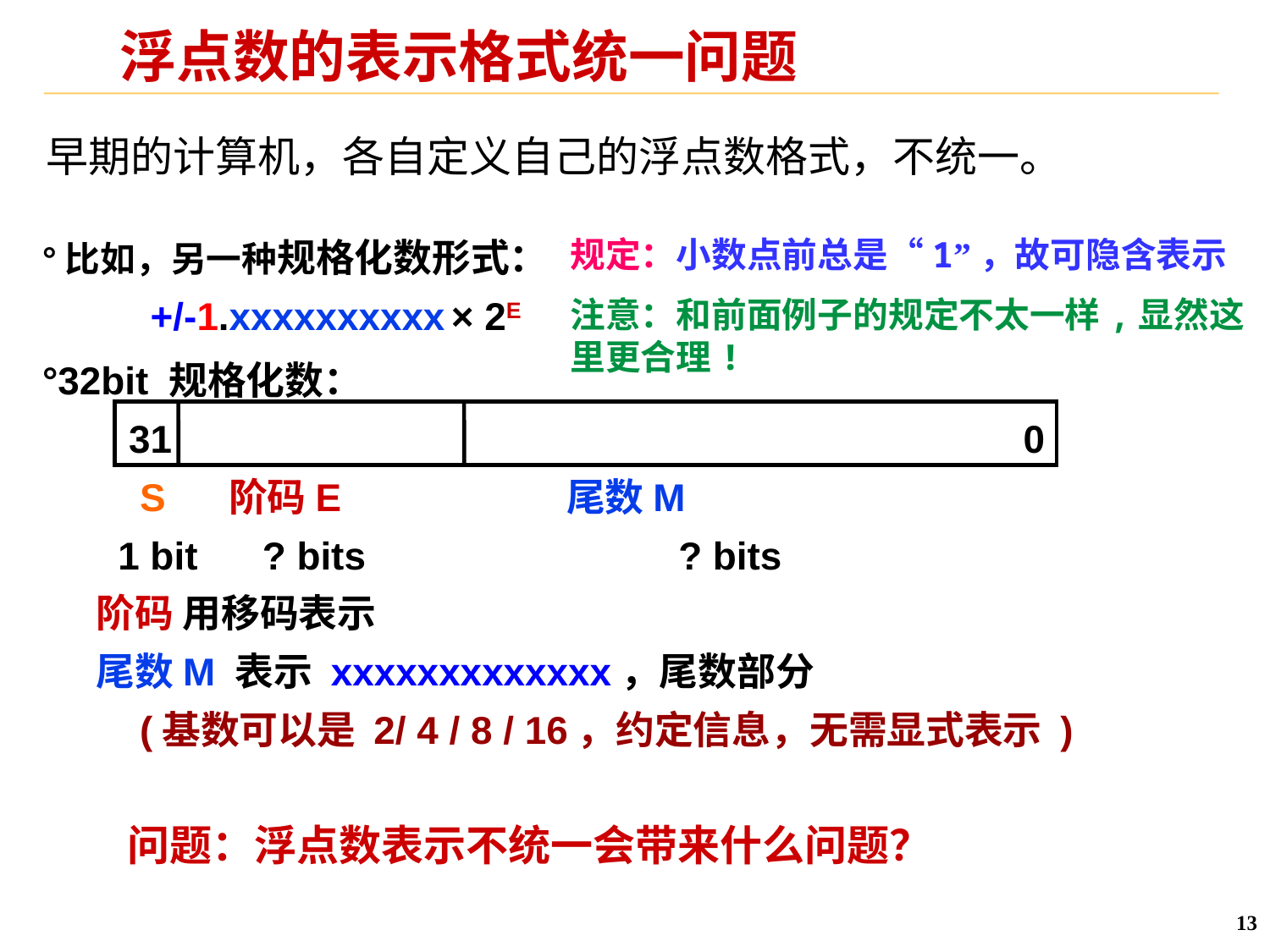

# 浮点数的表示格式统一问题
早期的计算机，各自定义自己的浮点数格式，不统一。
规定：小数点前总是“1”，故可隐含表示
注意：和前面例子的规定不太一样,显然这里更合理!
°比如，另一种规格化数形式：
          +/-1.xxxxxxxxxx × 2E
°32bit 规格化数：
        31                                                                               0
         S     阶码E                    尾数M
       1 bit      ? bits                             ? bits
     阶码 用移码表示
     尾数M 表示 xxxxxxxxxxxxx，尾数部分
         (基数可以是 2/ 4 / 8 / 16，约定信息，无需显式表示 )

问题：浮点数表示不统一会带来什么问题？
13